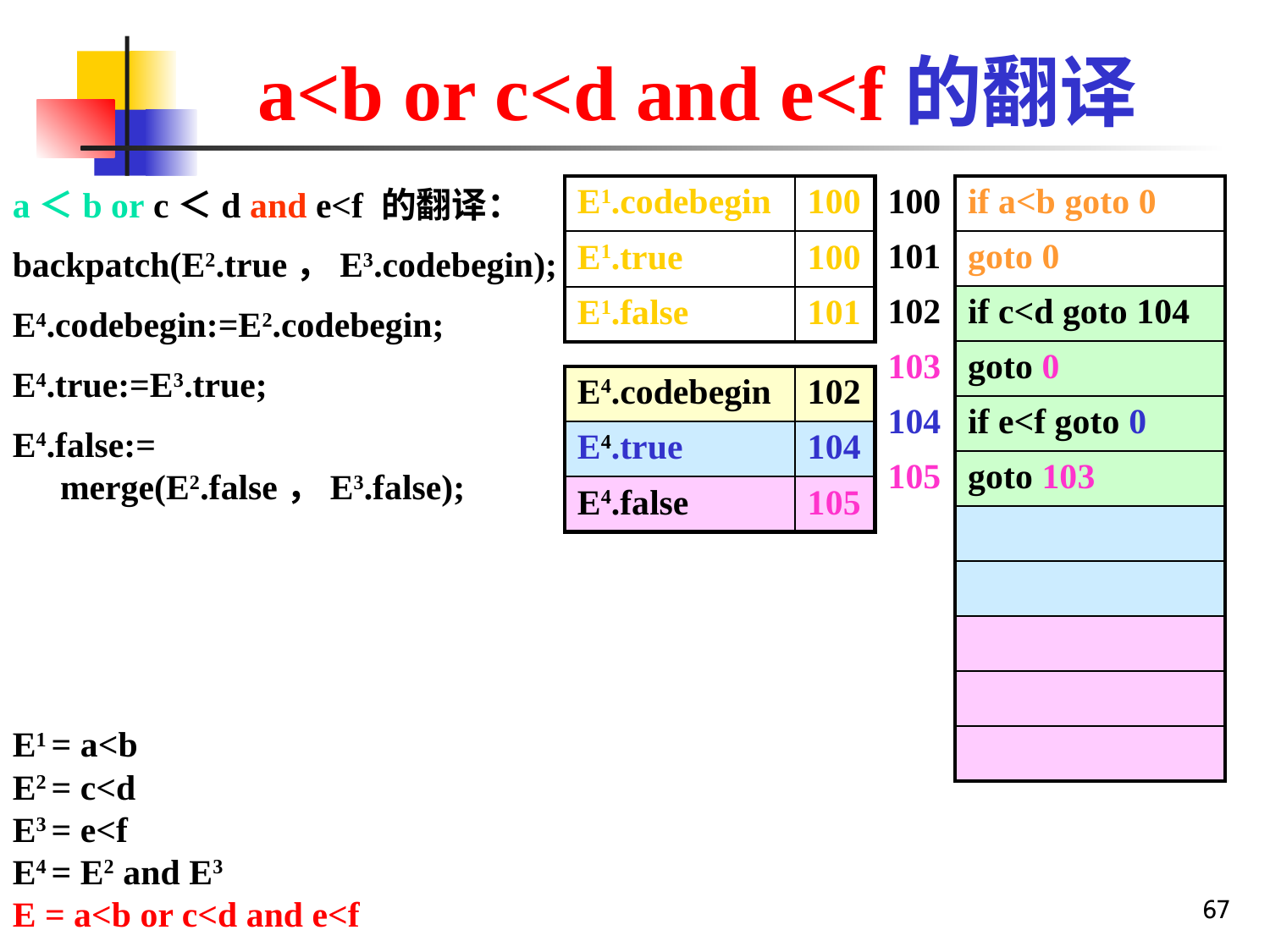

a<b or c<d and e<f的翻译
a＜b or c＜d and e<f 的翻译：
backpatch(E2.true，E3.codebegin);
E4.codebegin:=E2.codebegin;
E4.true:=E3.true;
E4.false:= merge(E2.false，E3.false);
| E1.codebegin | 100 |
| --- | --- |
| E1.true | 100 |
| E1.false | 101 |
| 100 | if a<b goto 0 |
| --- | --- |
| 101 | goto 0 |
| 102 | if c<d goto 104 |
| 103 | goto 0 |
| 104 | if e<f goto 0 |
| 105 | goto 103 |
|  |  |
|  |  |
|  |  |
|  |  |
|  |  |
| E4.codebegin | 102 |
| --- | --- |
| E4.true | 104 |
| E4.false | 105 |
E1 = a<b
E2 = c<d
E3 = e<f
E4 = E2 and E3
E = a<b or c<d and e<f
67